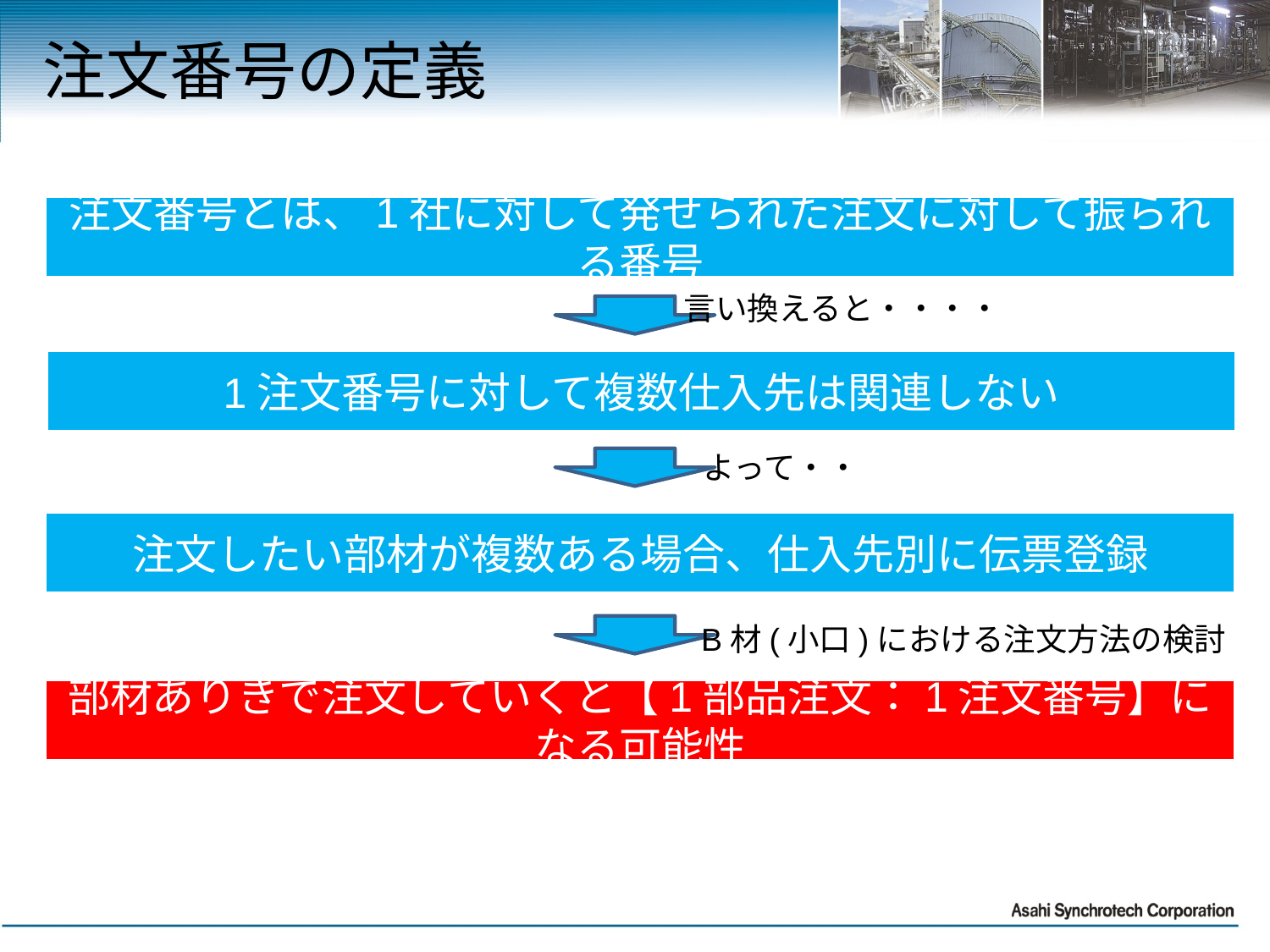

# 注文番号の定義
注文番号とは、1社に対して発せられた注文に対して振られる番号
言い換えると・・・・

1注文番号に対して複数仕入先は関連しない
よって・・

注文したい部材が複数ある場合、仕入先別に伝票登録
B材(小口)における注文方法の検討

部材ありきで注文していくと【1部品注文：1注文番号】になる可能性